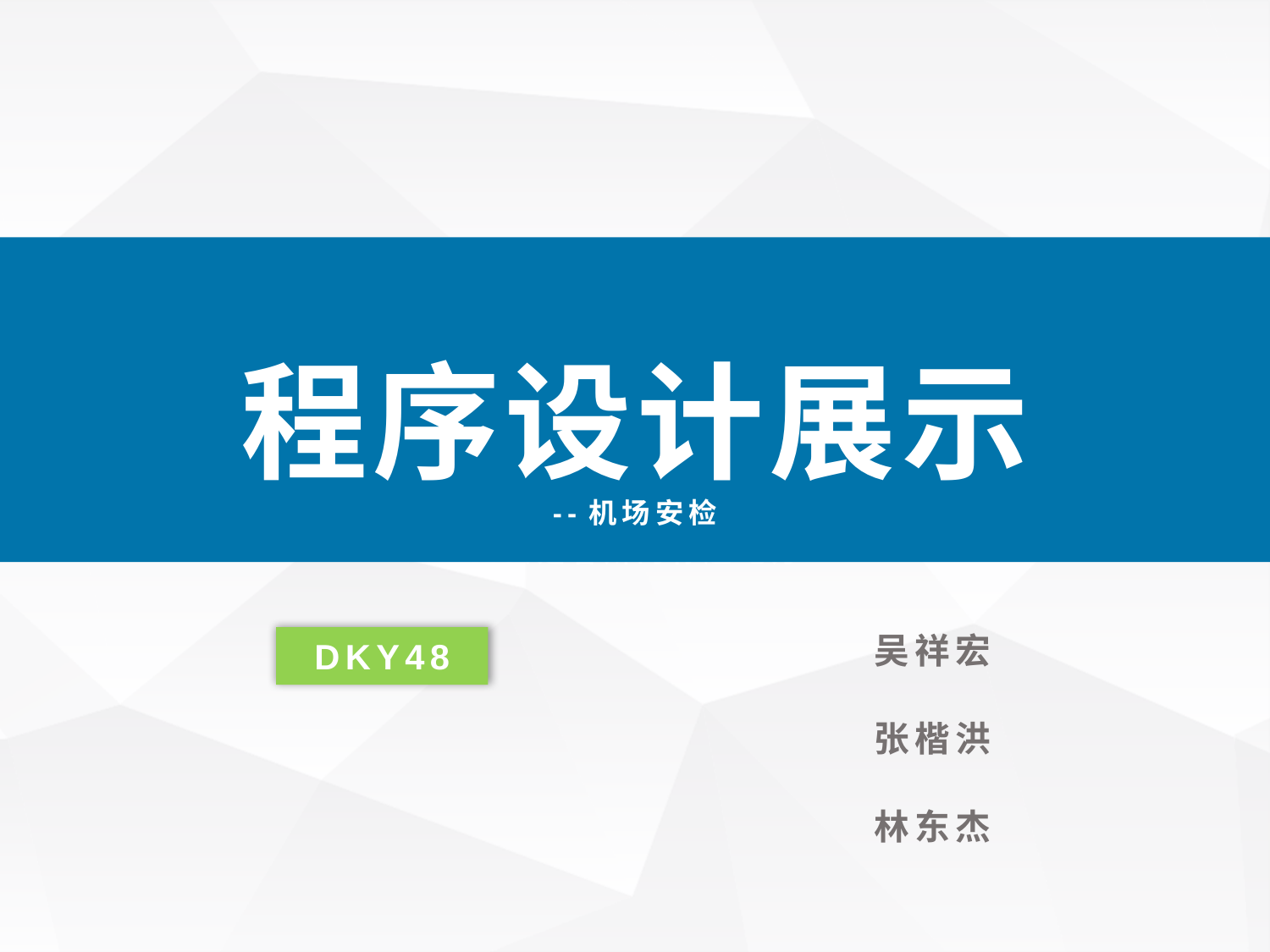

程序设计展示
--机场安检
我们毕业啦
其实是答辩的标题地方
吴祥宏
DKY48
张楷洪
林东杰